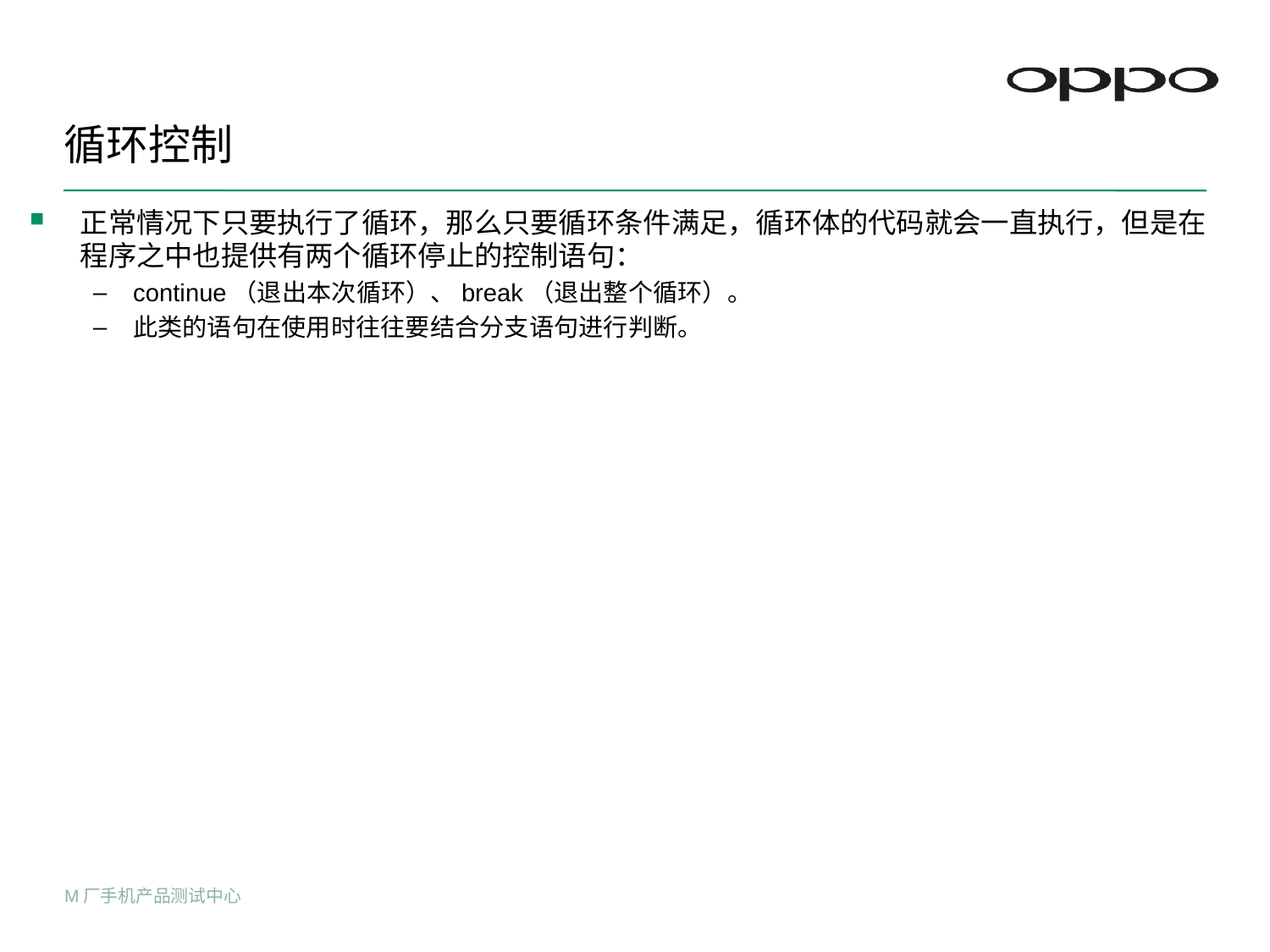

# 循环控制
正常情况下只要执行了循环，那么只要循环条件满足，循环体的代码就会一直执行，但是在程序之中也提供有两个循环停止的控制语句：
continue（退出本次循环）、break（退出整个循环）。
此类的语句在使用时往往要结合分支语句进行判断。
M厂手机产品测试中心
22